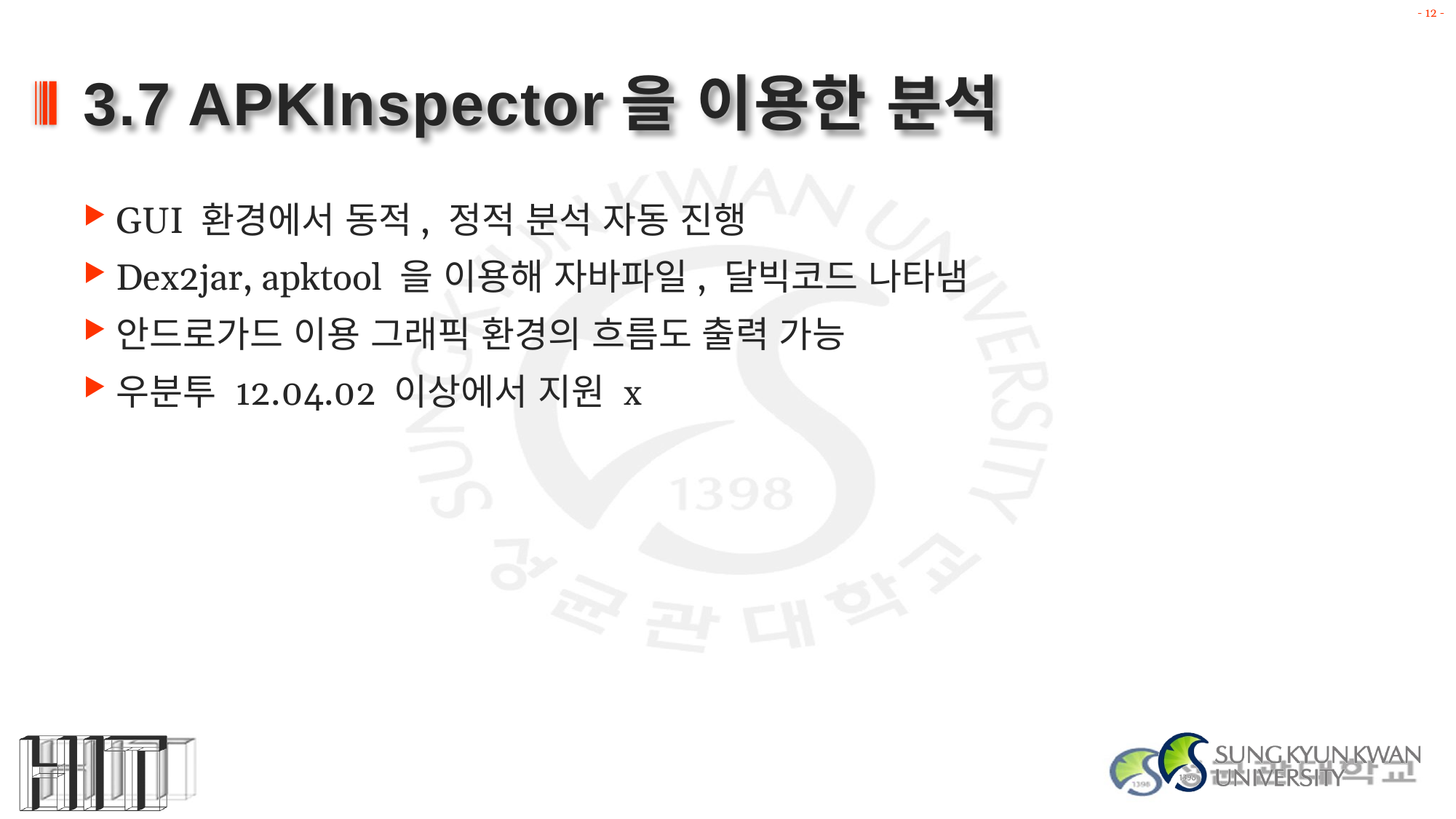

# 3.7 APKInspector을 이용한 분석
GUI 환경에서 동적, 정적 분석 자동 진행
Dex2jar, apktool 을 이용해 자바파일, 달빅코드 나타냄
안드로가드 이용 그래픽 환경의 흐름도 출력 가능
우분투 12.04.02 이상에서 지원 x